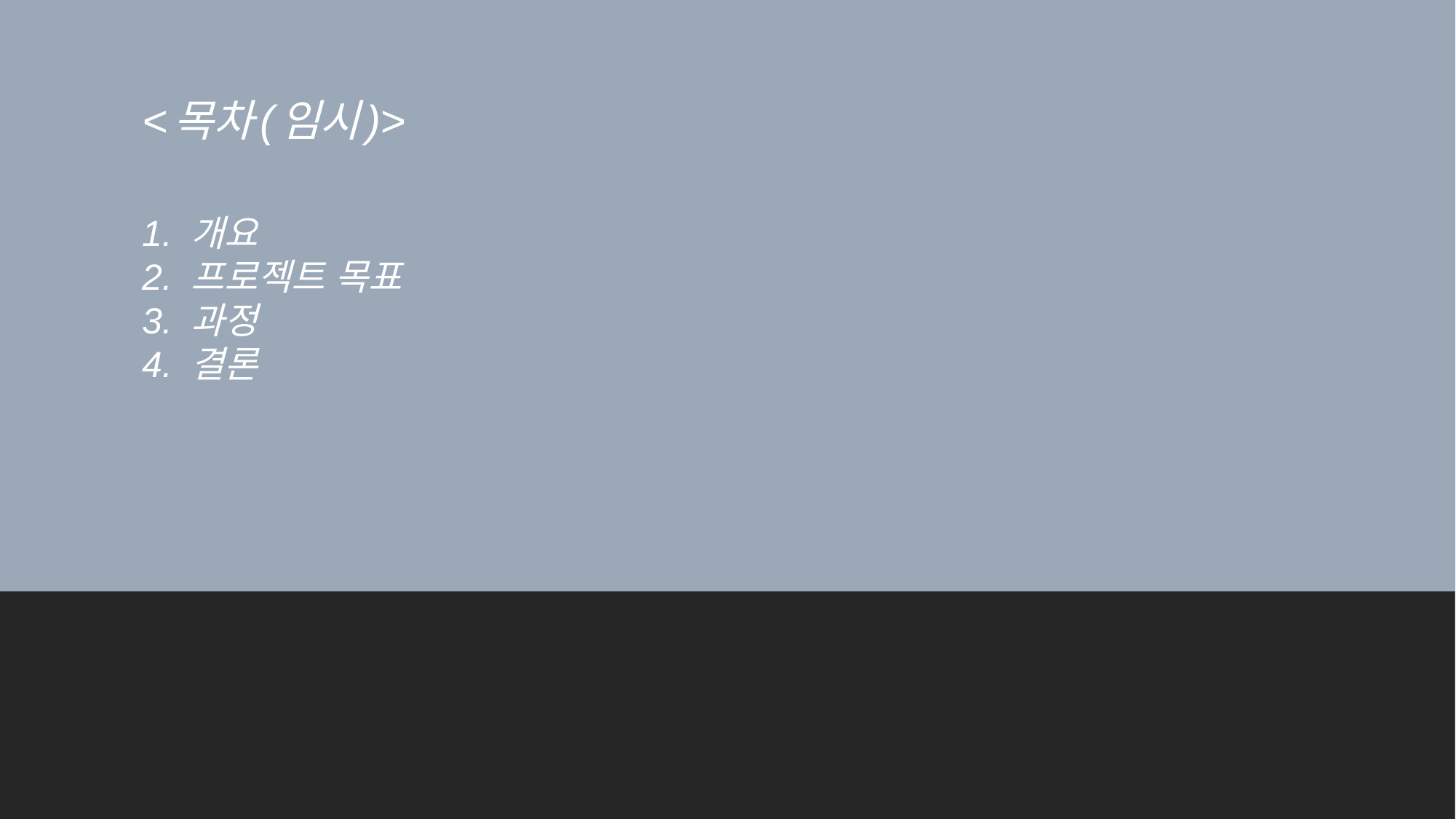

# <목차(임시)>
1. 개요
2. 프로젝트 목표
3. 과정
4. 결론